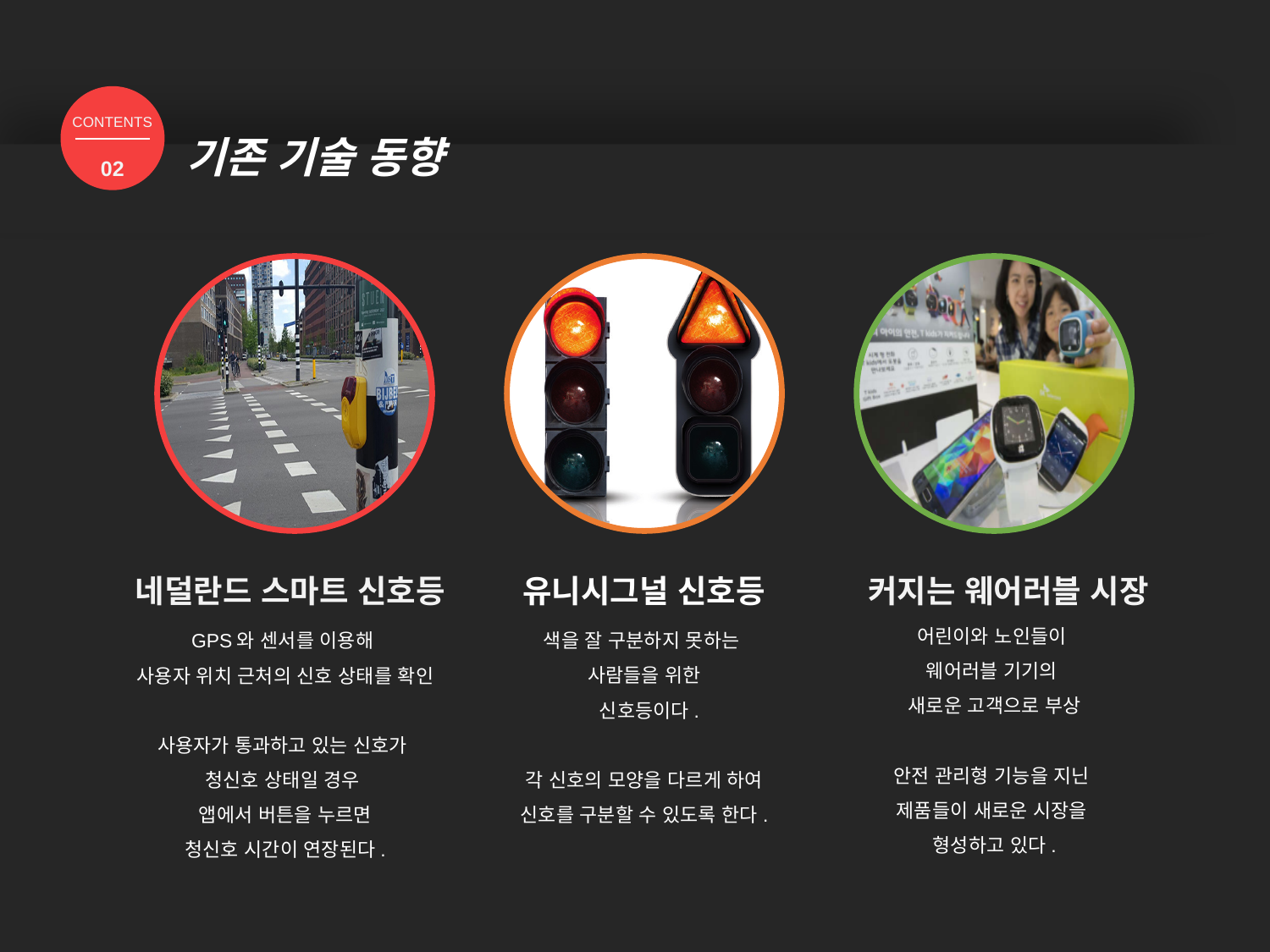

CONTENTS
02
기존 기술 동향

네덜란드 스마트 신호등
유니시그널 신호등
커지는 웨어러블 시장
어린이와 노인들이
웨어러블 기기의
새로운 고객으로 부상

안전 관리형 기능을 지닌
제품들이 새로운 시장을
형성하고 있다.
GPS와 센서를 이용해
사용자 위치 근처의 신호 상태를 확인

사용자가 통과하고 있는 신호가
청신호 상태일 경우
앱에서 버튼을 누르면
청신호 시간이 연장된다.
색을 잘 구분하지 못하는
사람들을 위한
 신호등이다.

각 신호의 모양을 다르게 하여 신호를 구분할 수 있도록 한다.